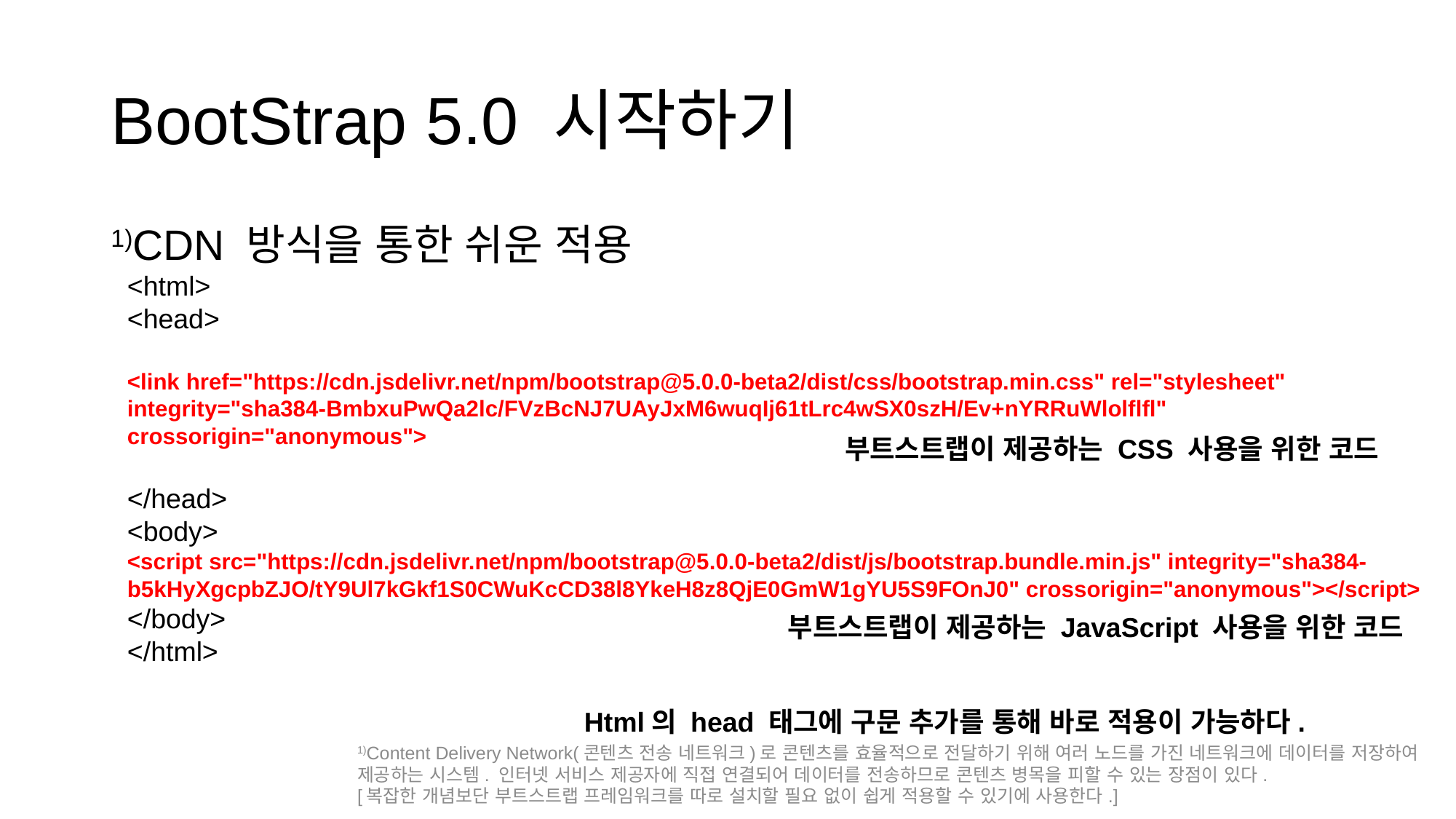

# BootStrap 5.0 시작하기
1)CDN 방식을 통한 쉬운 적용
<html>
<head>

<link href="https://cdn.jsdelivr.net/npm/bootstrap@5.0.0-beta2/dist/css/bootstrap.min.css" rel="stylesheet" integrity="sha384-BmbxuPwQa2lc/FVzBcNJ7UAyJxM6wuqIj61tLrc4wSX0szH/Ev+nYRRuWlolflfl" crossorigin="anonymous">

</head>
<body>
<script src="https://cdn.jsdelivr.net/npm/bootstrap@5.0.0-beta2/dist/js/bootstrap.bundle.min.js" integrity="sha384-b5kHyXgcpbZJO/tY9Ul7kGkf1S0CWuKcCD38l8YkeH8z8QjE0GmW1gYU5S9FOnJ0" crossorigin="anonymous"></script>
</body>
</html>

부트스트랩이 제공하는 CSS 사용을 위한 코드
부트스트랩이 제공하는 JavaScript 사용을 위한 코드
Html의 head 태그에 구문 추가를 통해 바로 적용이 가능하다.
1)Content Delivery Network(콘텐츠 전송 네트워크)로 콘텐츠를 효율적으로 전달하기 위해 여러 노드를 가진 네트워크에 데이터를 저장하여 제공하는 시스템. 인터넷 서비스 제공자에 직접 연결되어 데이터를 전송하므로 콘텐츠 병목을 피할 수 있는 장점이 있다.
[복잡한 개념보단 부트스트랩 프레임워크를 따로 설치할 필요 없이 쉽게 적용할 수 있기에 사용한다.]